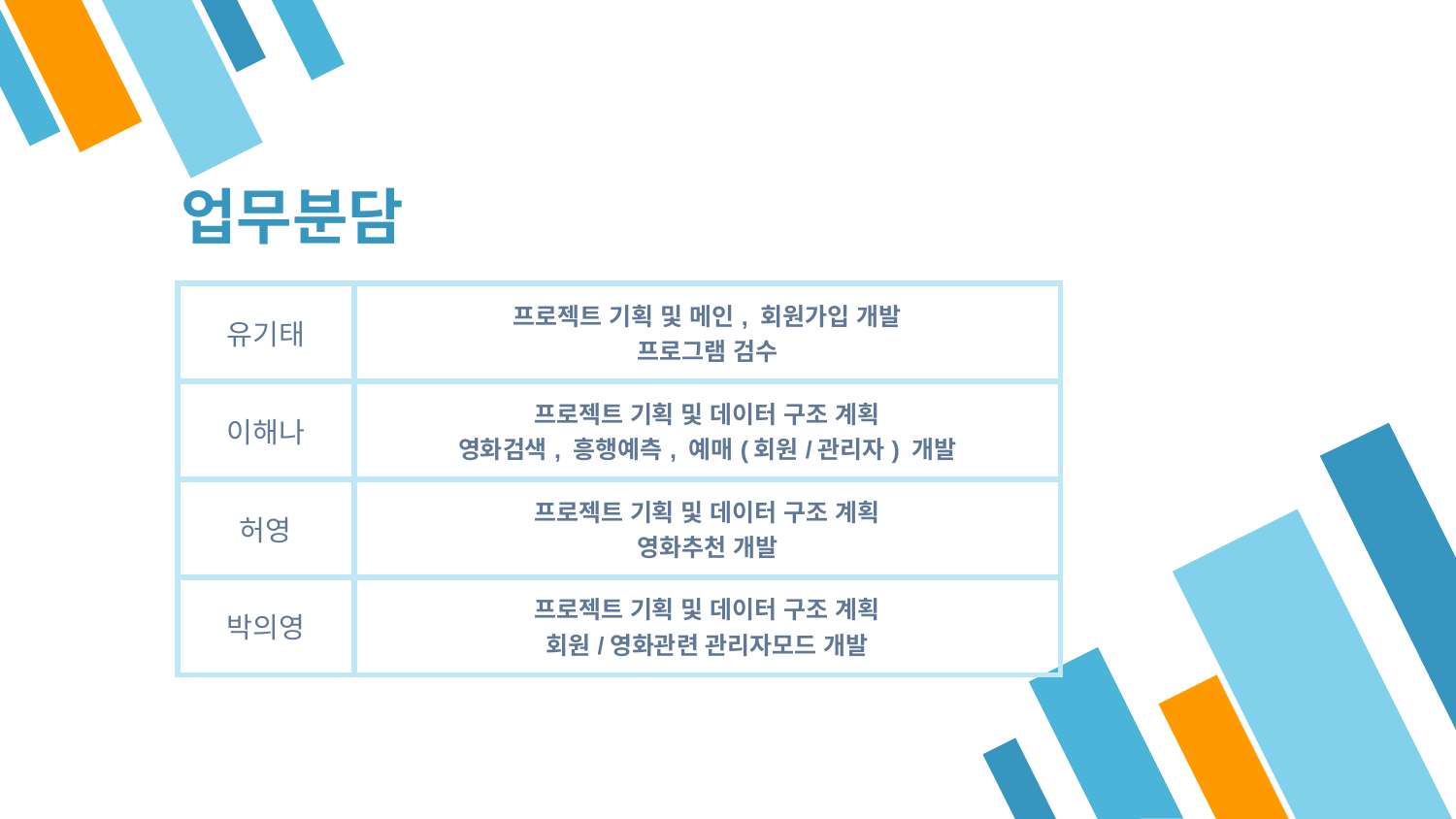

# 업무분담
| 유기태 | 프로젝트 기획 및 메인, 회원가입 개발 프로그램 검수 |
| --- | --- |
| 이해나 | 프로젝트 기획 및 데이터 구조 계획 영화검색, 흥행예측, 예매(회원/관리자) 개발 |
| 허영 | 프로젝트 기획 및 데이터 구조 계획 영화추천 개발 |
| 박의영 | 프로젝트 기획 및 데이터 구조 계획 회원/영화관련 관리자모드 개발 |